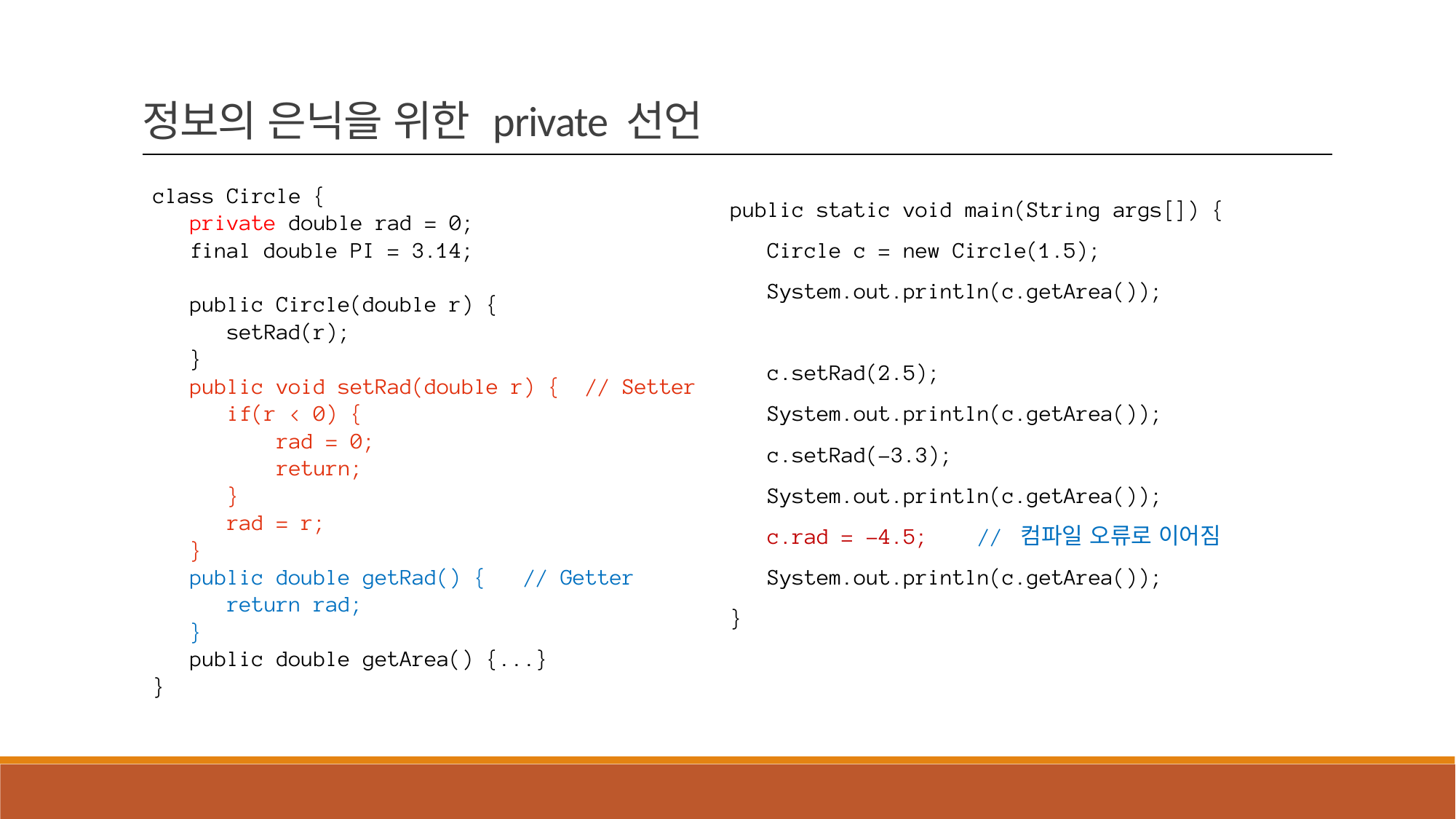

정보의 은닉을 위한 private 선언
class Circle {
   private double rad = 0;
   final double PI = 3.14;

   public Circle(double r) {
      setRad(r);
   }
   public void setRad(double r) {  // Setter
      if(r < 0) {
          rad = 0;
          return;
      }
      rad = r;
   }
   public double getRad() {   // Getter
      return rad;
   }
   public double getArea() {...}
}
public static void main(String args[]) {
   Circle c = new Circle(1.5);
   System.out.println(c.getArea());

   c.setRad(2.5);
   System.out.println(c.getArea());
   c.setRad(-3.3);
   System.out.println(c.getArea());
   c.rad = -4.5;    // 컴파일 오류로 이어짐
   System.out.println(c.getArea());
}